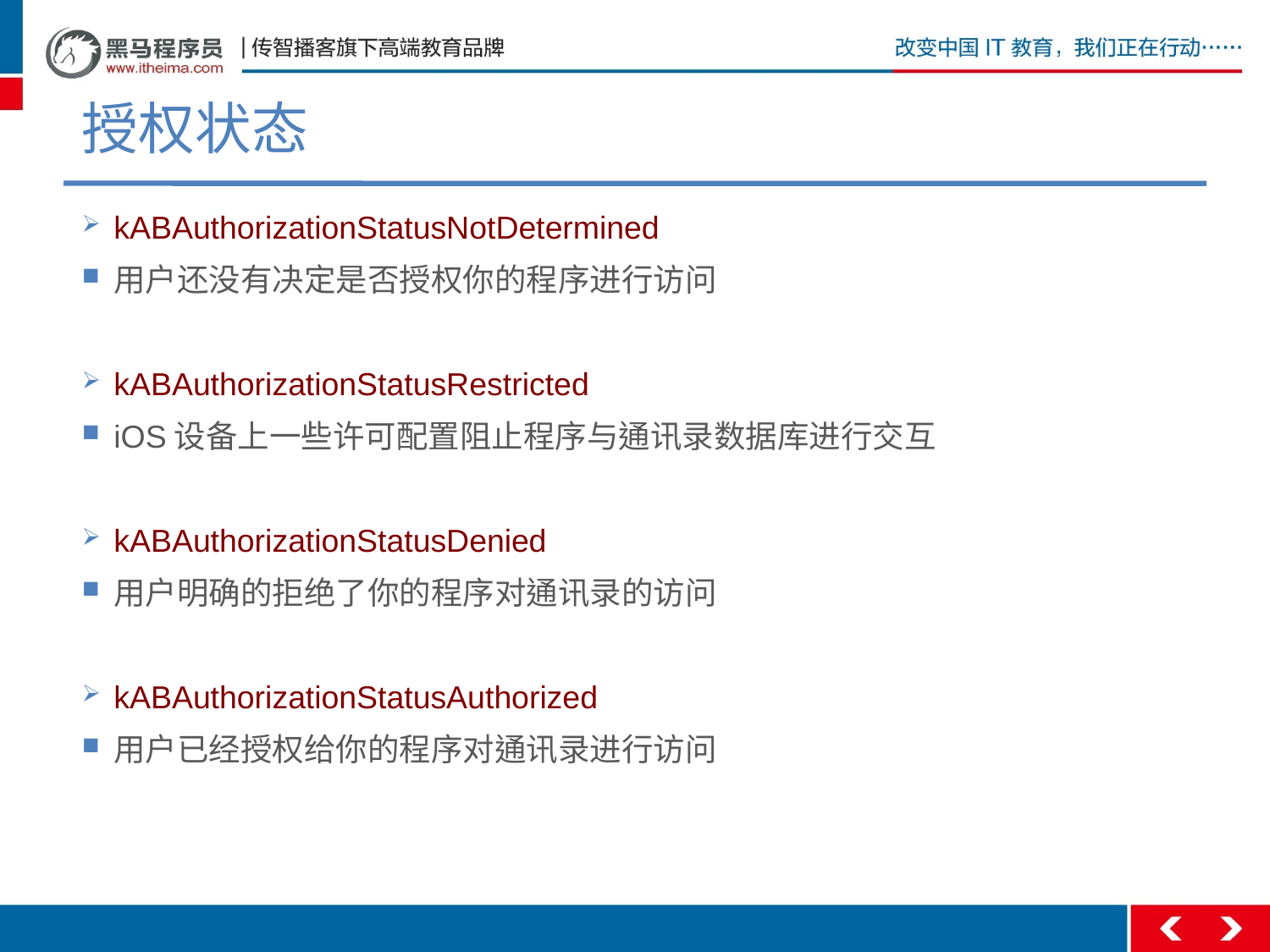

# 授权状态
kABAuthorizationStatusNotDetermined
用户还没有决定是否授权你的程序进行访问

kABAuthorizationStatusRestricted
iOS设备上一些许可配置阻止程序与通讯录数据库进行交互

kABAuthorizationStatusDenied
用户明确的拒绝了你的程序对通讯录的访问

kABAuthorizationStatusAuthorized
用户已经授权给你的程序对通讯录进行访问